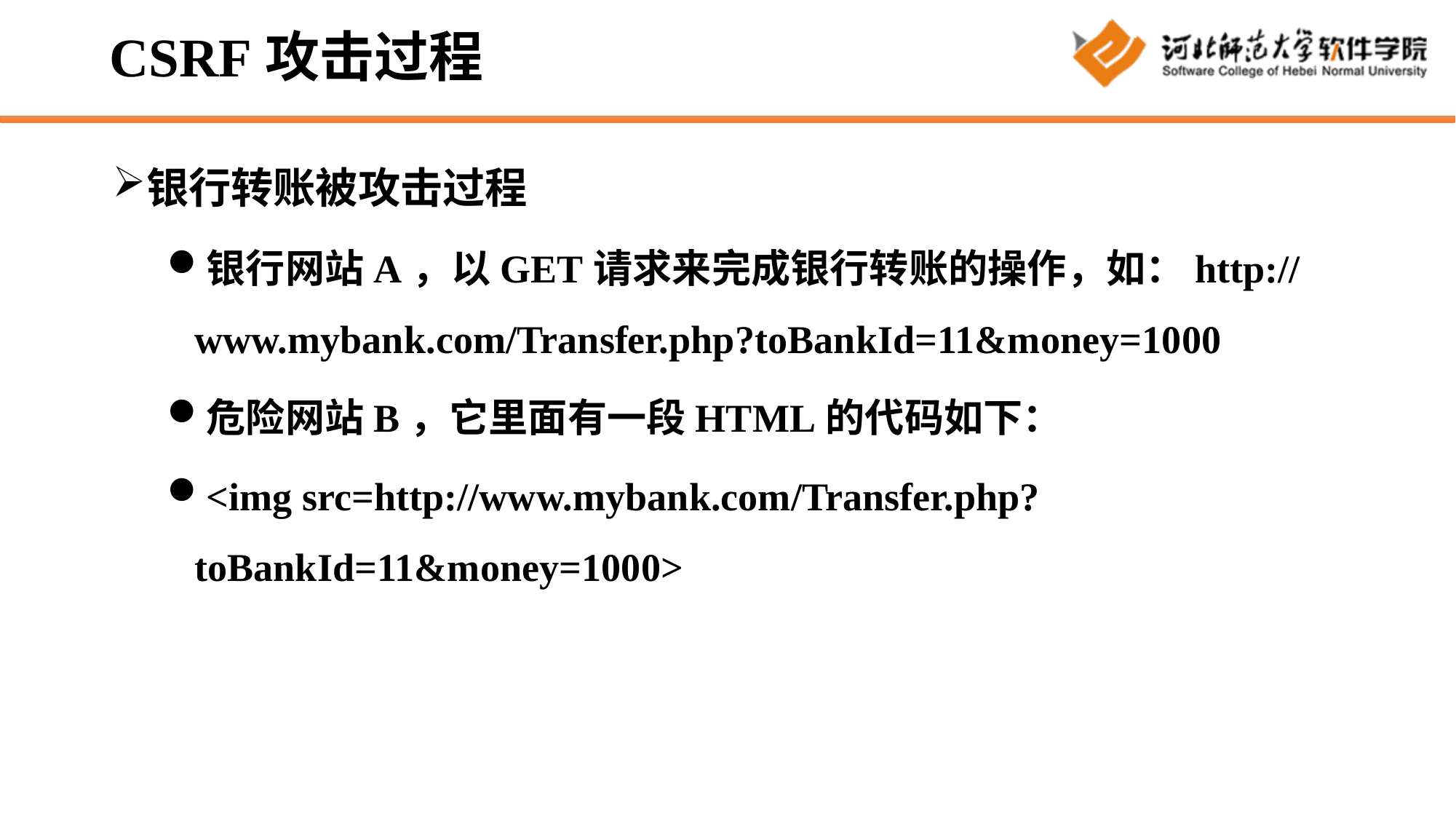

# CSRF攻击过程
银行转账被攻击过程
银行网站A，以GET请求来完成银行转账的操作，如：http://www.mybank.com/Transfer.php?toBankId=11&money=1000
危险网站B，它里面有一段HTML的代码如下：
<img src=http://www.mybank.com/Transfer.php?toBankId=11&money=1000>